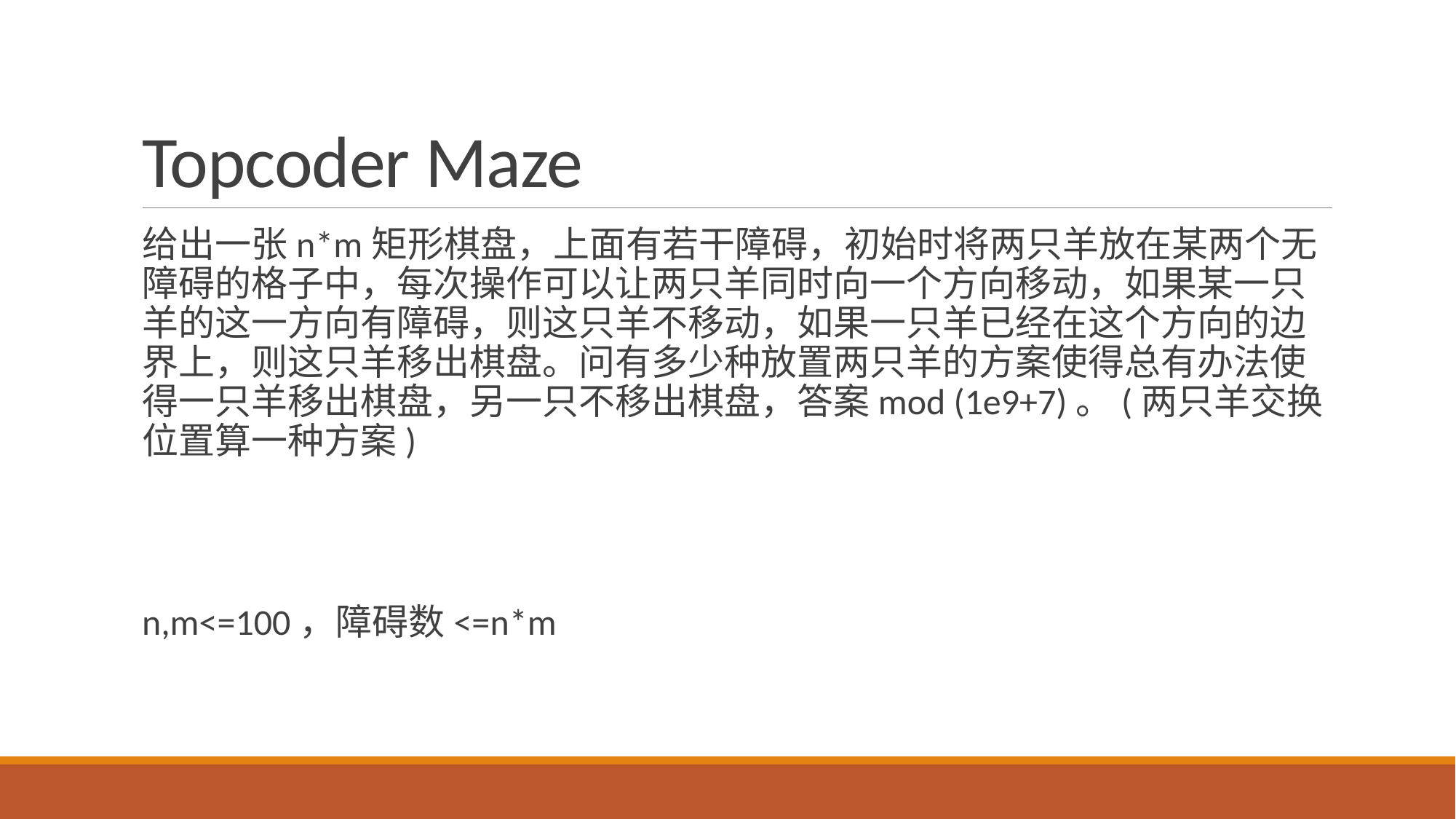

# Topcoder Maze
给出一张n*m矩形棋盘，上面有若干障碍，初始时将两只羊放在某两个无障碍的格子中，每次操作可以让两只羊同时向一个方向移动，如果某一只羊的这一方向有障碍，则这只羊不移动，如果一只羊已经在这个方向的边界上，则这只羊移出棋盘。问有多少种放置两只羊的方案使得总有办法使得一只羊移出棋盘，另一只不移出棋盘，答案mod (1e9+7)。(两只羊交换位置算一种方案)

n,m<=100，障碍数<=n*m